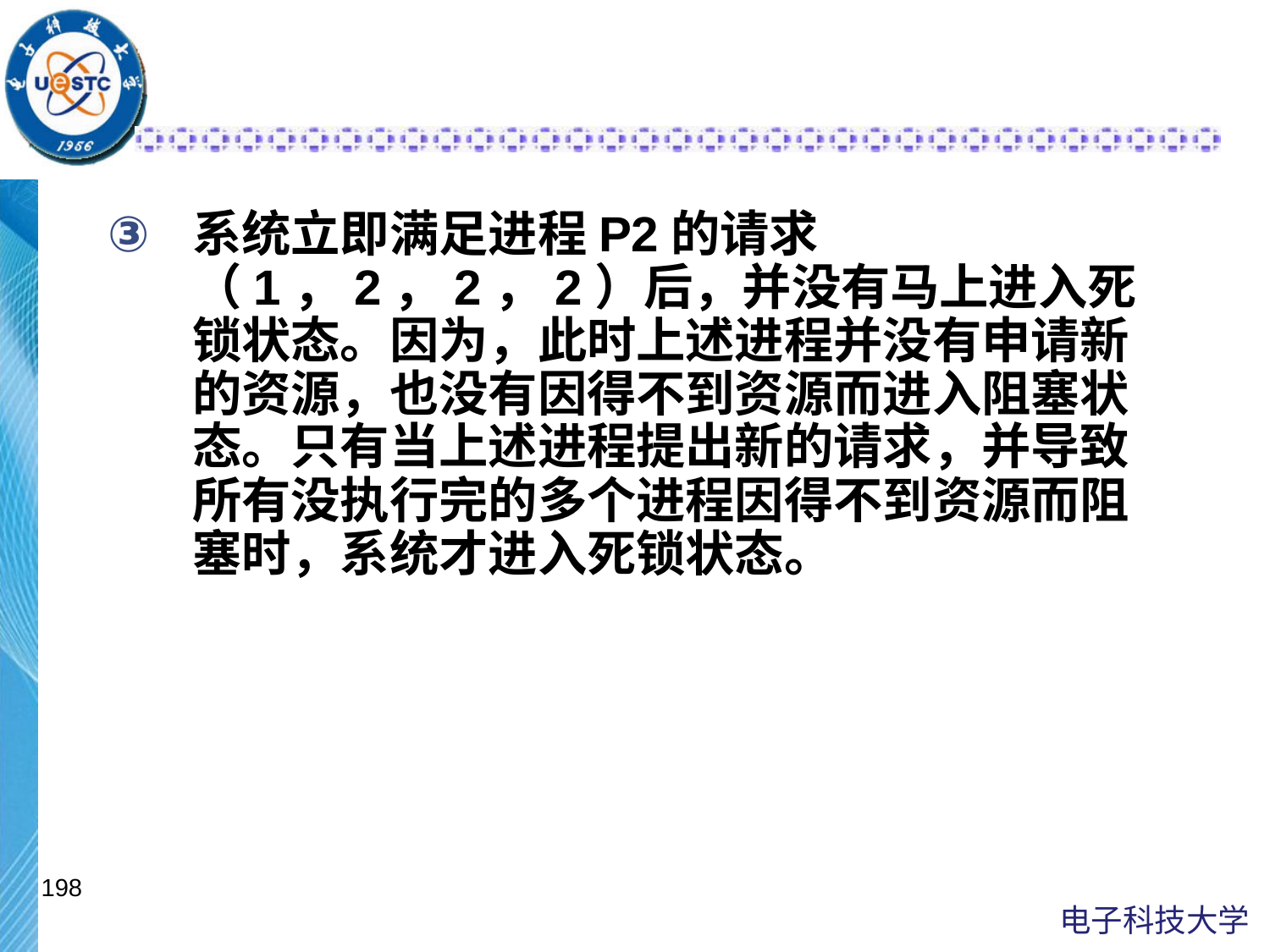

系统立即满足进程P2的请求（1，2，2，2）后，并没有马上进入死锁状态。因为，此时上述进程并没有申请新的资源，也没有因得不到资源而进入阻塞状态。只有当上述进程提出新的请求，并导致所有没执行完的多个进程因得不到资源而阻塞时，系统才进入死锁状态。
198